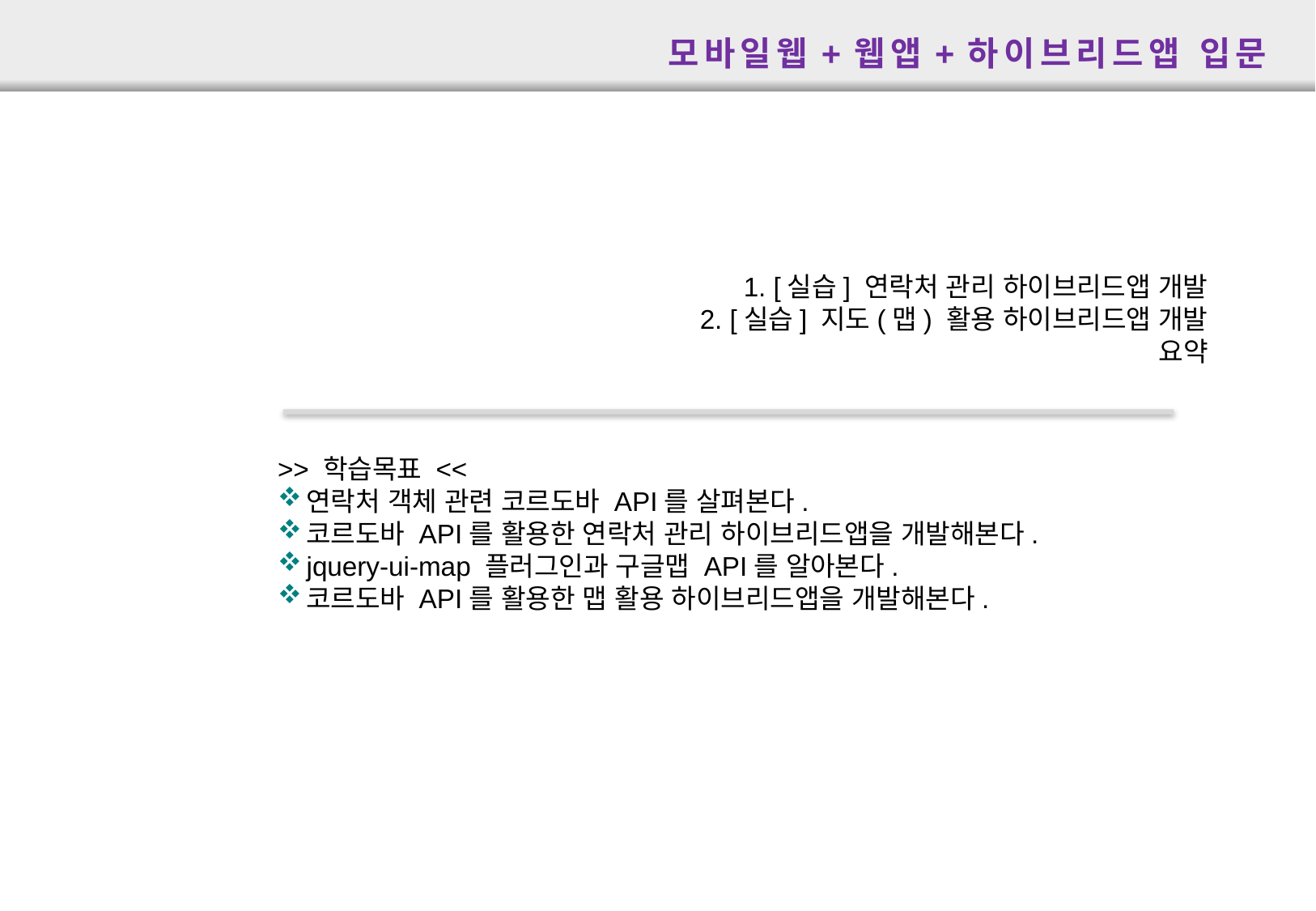

모바일웹+웹앱+하이브리드앱 입문
1. [실습] 연락처 관리 하이브리드앱 개발
2. [실습] 지도(맵) 활용 하이브리드앱 개발
요약

>> 학습목표 <<
연락처 객체 관련 코르도바 API를 살펴본다.
코르도바 API를 활용한 연락처 관리 하이브리드앱을 개발해본다.
jquery-ui-map 플러그인과 구글맵 API를 알아본다.
코르도바 API를 활용한 맵 활용 하이브리드앱을 개발해본다.